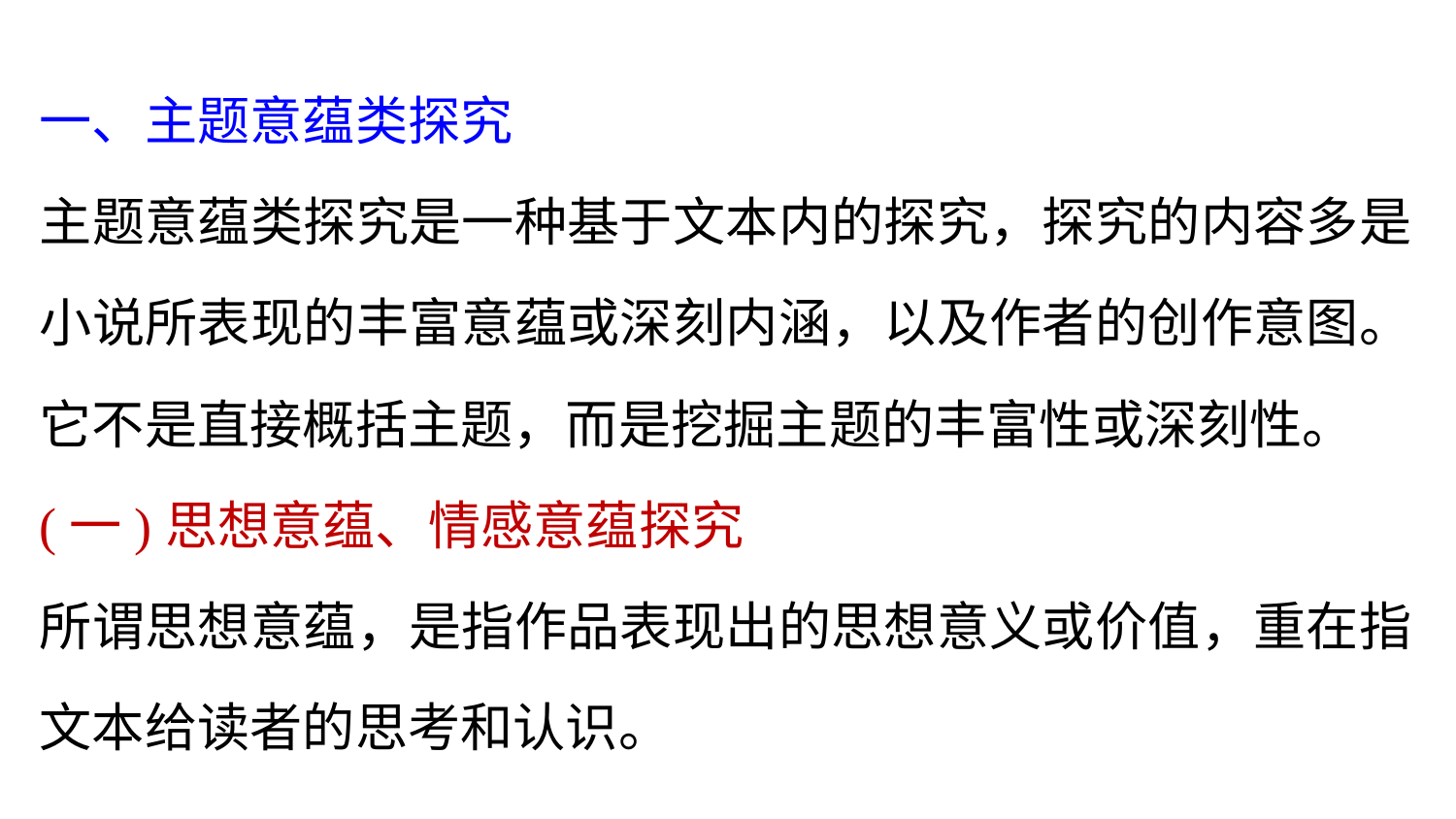

一、主题意蕴类探究
主题意蕴类探究是一种基于文本内的探究，探究的内容多是小说所表现的丰富意蕴或深刻内涵，以及作者的创作意图。它不是直接概括主题，而是挖掘主题的丰富性或深刻性。
(一)思想意蕴、情感意蕴探究
所谓思想意蕴，是指作品表现出的思想意义或价值，重在指文本给读者的思考和认识。